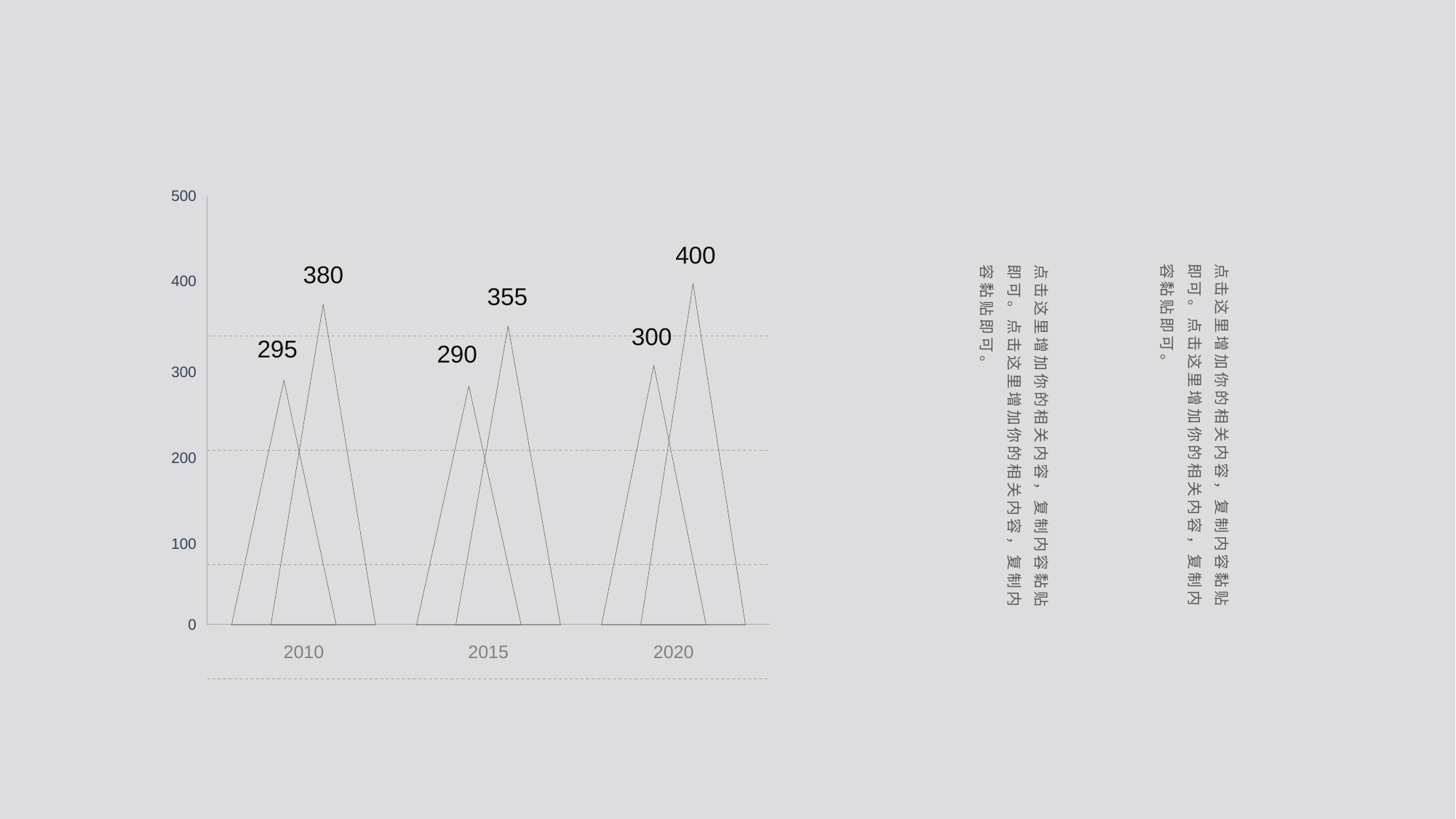

500
400
380
400
355

300

295
290
300

200
100
0
2010
2015
2020
点击这里增加你的相关内容，复制内容黏贴即可。点击这里增加你的相关内容，复制内容黏贴即可。
点击这里增加你的相关内容，复制内容黏贴即可。点击这里增加你的相关内容，复制内容黏贴即可。